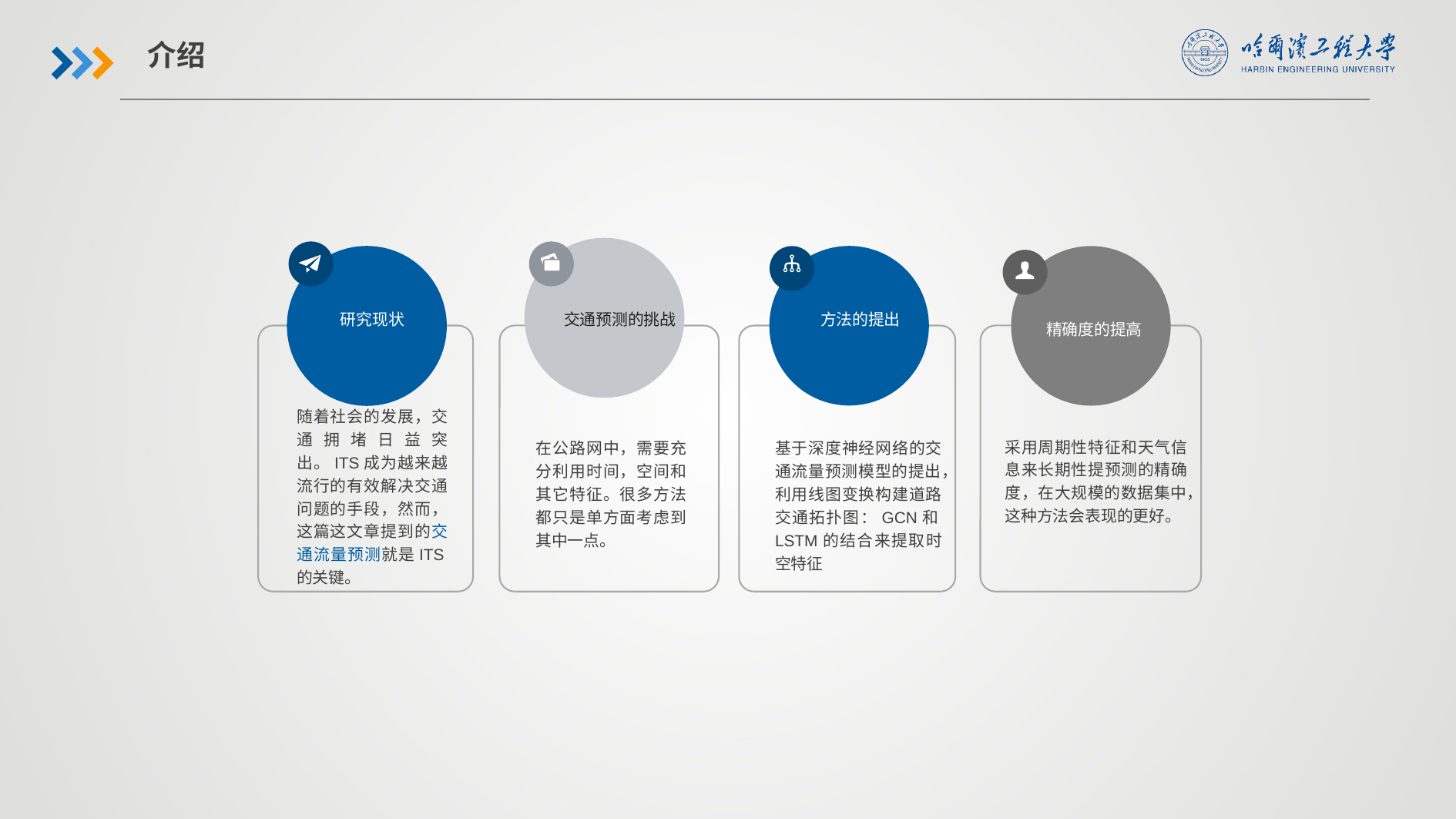

介绍

交通预测的挑战

研究现状

方法的提出

精确度的提高

随着社会的发展，交通拥堵日益突出。ITS成为越来越流行的有效解决交通问题的手段，然而，这篇这文章提到的交通流量预测就是ITS的关键。
采用周期性特征和天气信息来长期性提预测的精确度，在大规模的数据集中，这种方法会表现的更好。
在公路网中，需要充分利用时间，空间和其它特征。很多方法都只是单方面考虑到其中一点。
基于深度神经网络的交通流量预测模型的提出，利用线图变换构建道路交通拓扑图：GCN和LSTM的结合来提取时空特征